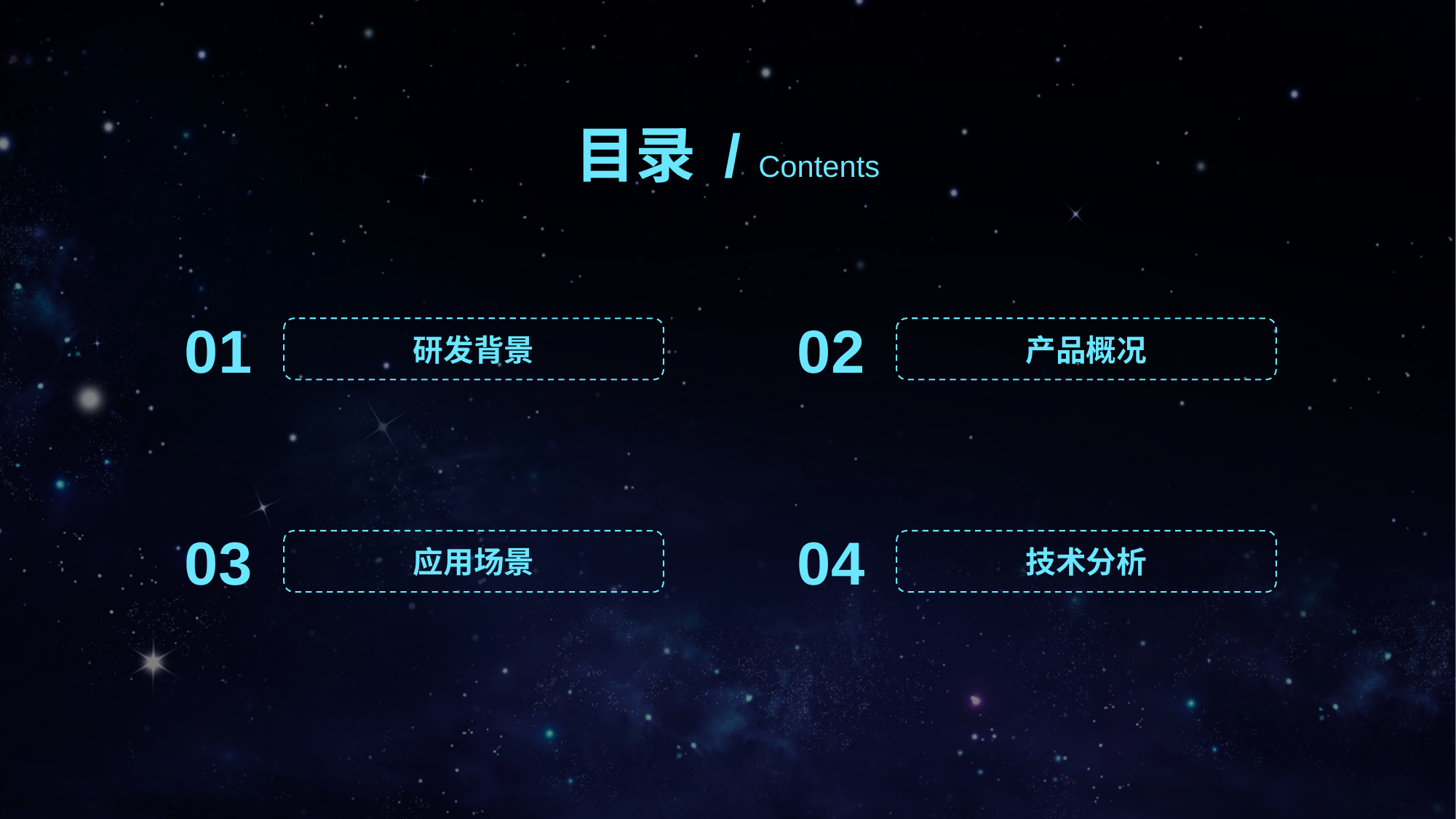

目录 / Contents
01
02
研发背景
产品概况
03
04
应用场景
技术分析